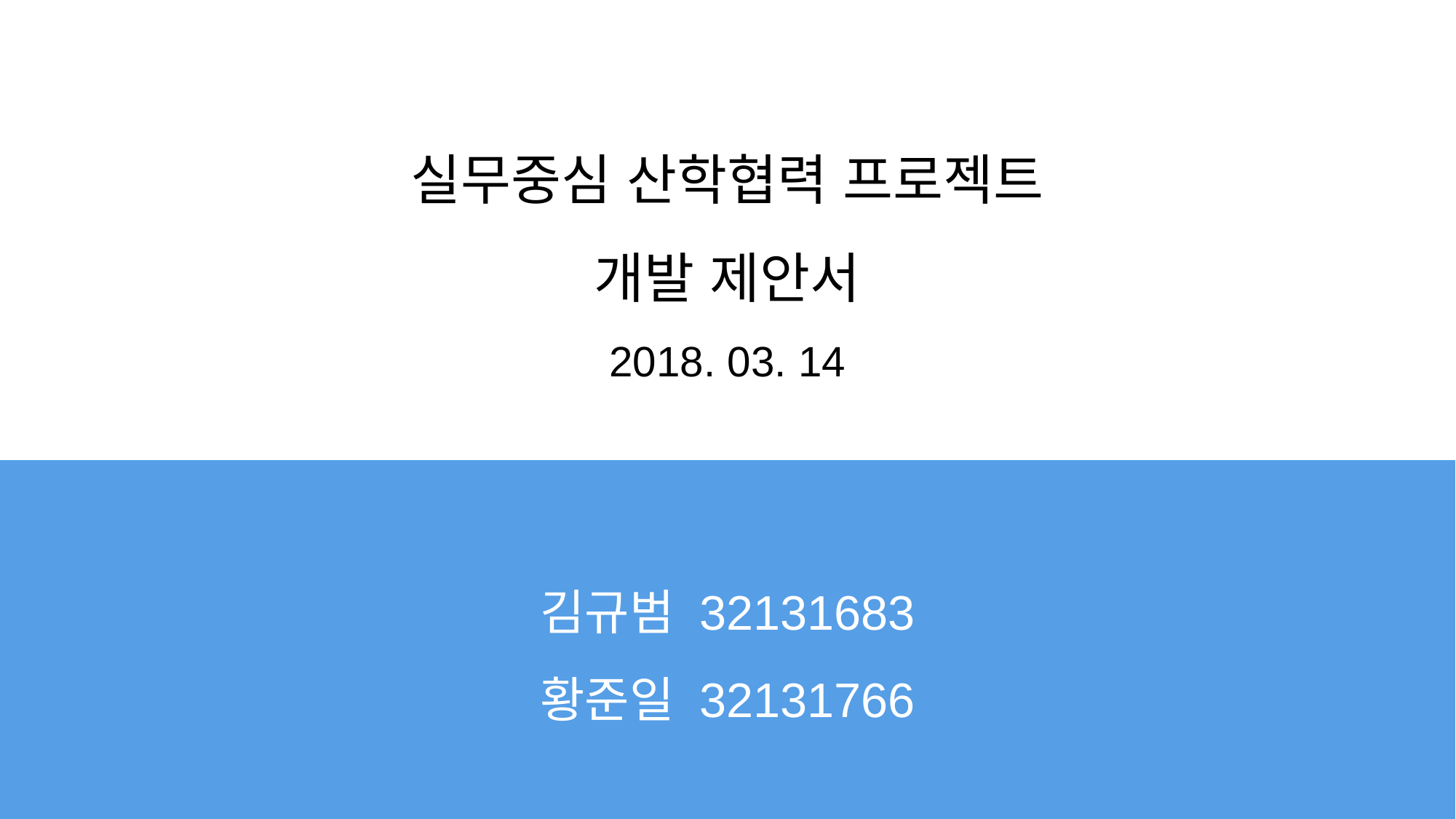

실무중심 산학협력 프로젝트
개발 제안서
2018. 03. 14
김규범 32131683
황준일 32131766